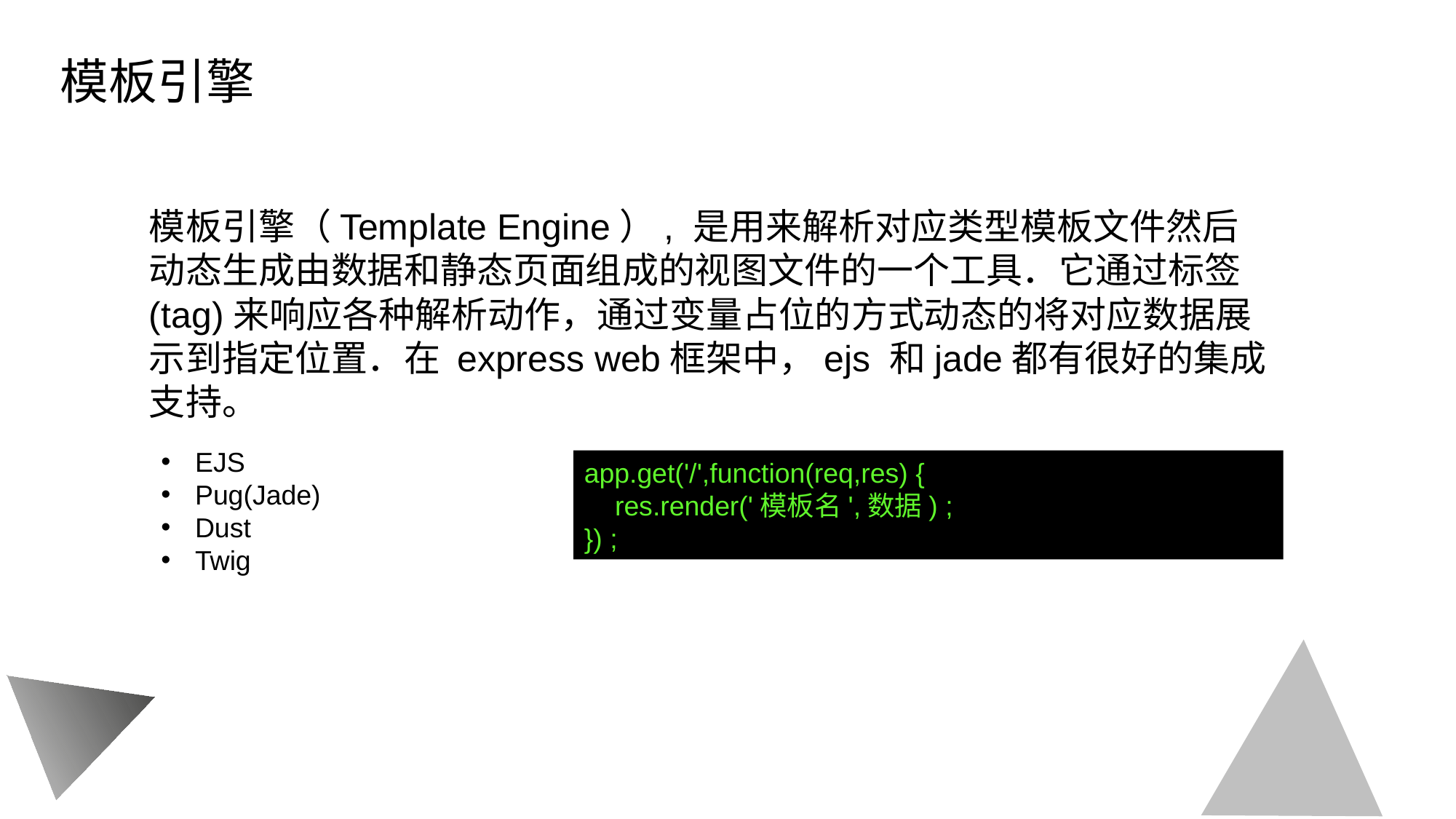

# 目录 CONTENTS
模板引擎
模板引擎（Template Engine）, 是用来解析对应类型模板文件然后动态生成由数据和静态页面组成的视图文件的一个工具．它通过标签(tag)来响应各种解析动作，通过变量占位的方式动态的将对应数据展示到指定位置．在 express web框架中，ejs 和jade都有很好的集成支持。
公司介绍
COMPANY PROFILE
我们坚持以客户为中心，快速响应客户需求，持续为客户创造长期价值进而成就客户
市场分析
MARKET ANALYSIS
我们坚持以客户为中心，快速响应客户需求，持续为客户创造长期价值进而成就客户
EJS
Pug(Jade)
Dust
Twig
app.get('/',function(req,res) {
    res.render('模板名',数据) ;
}) ;
产品服务
PRODUCT SERVICE
我们坚持以客户为中心，快速响应客户需求，持续为客户创造长期价值进而成就客户
财务分析
FINANCIAL ANALYSIS
我们坚持以客户为中心，快速响应客户需求，持续为客户创造长期价值进而成就客户

21